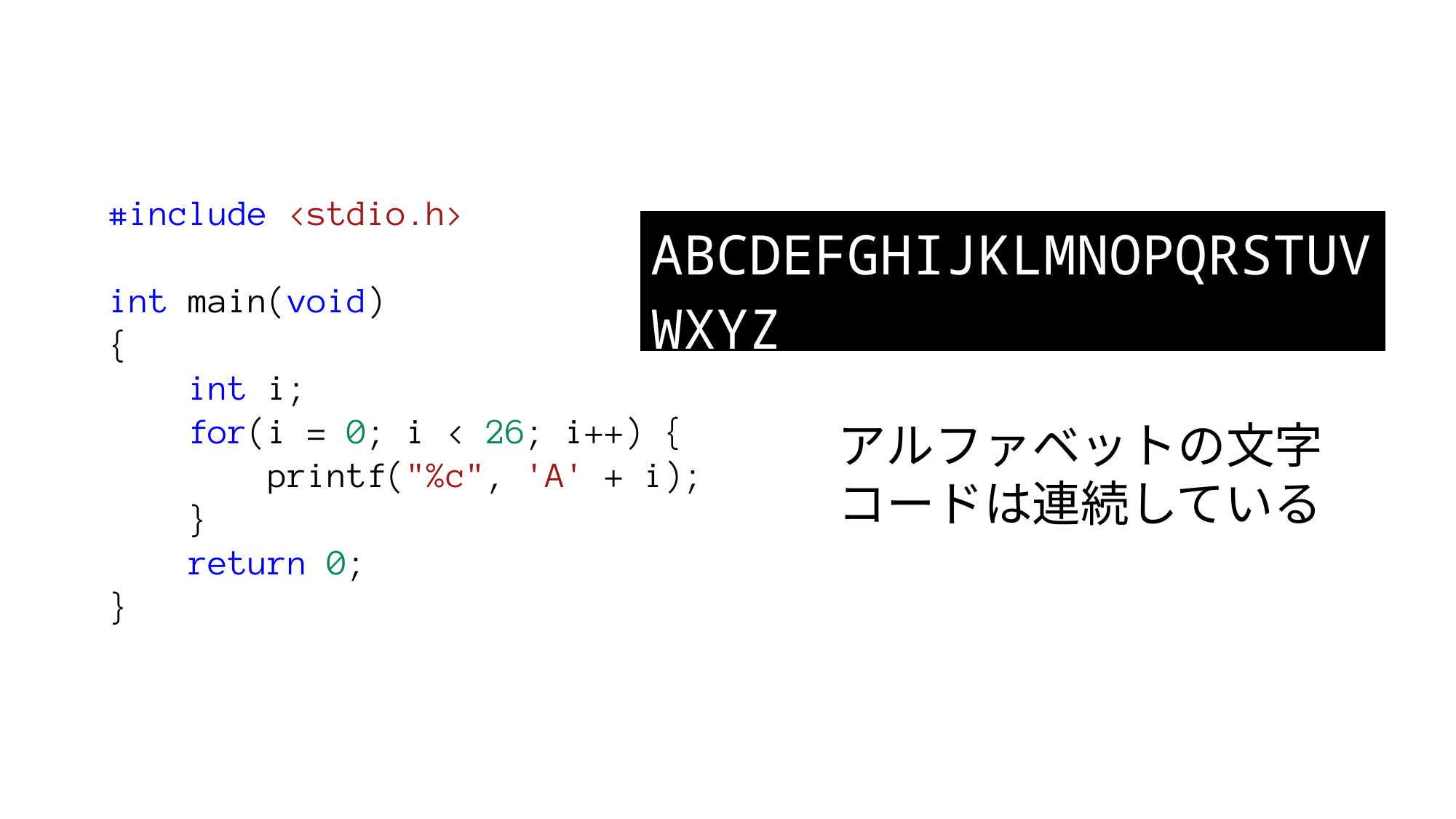

#include <stdio.h>

int main(void)
{
    int i;
    for(i = 0; i < 26; i++) {
        printf("%c", 'A' + i);
    }
    return 0;
}
| ABCDEFGHIJKLMNOPQRSTUVWXYZ |
| --- |
アルファベットの文字コードは連続している